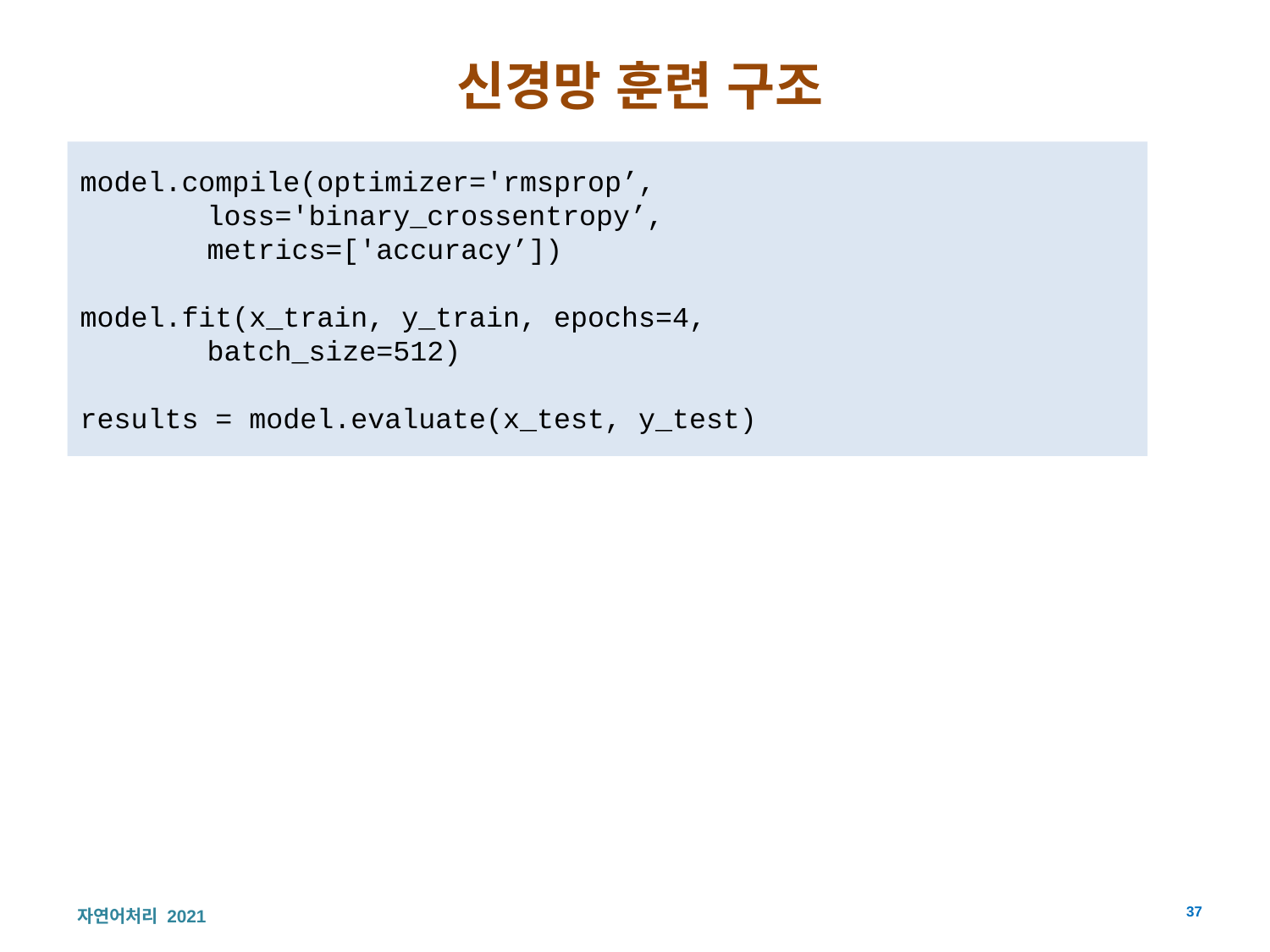

# 신경망 훈련 구조
model.compile(optimizer='rmsprop’,
	loss='binary_crossentropy’,
	metrics=['accuracy’])

model.fit(x_train, y_train, epochs=4,
	batch_size=512)

results = model.evaluate(x_test, y_test)